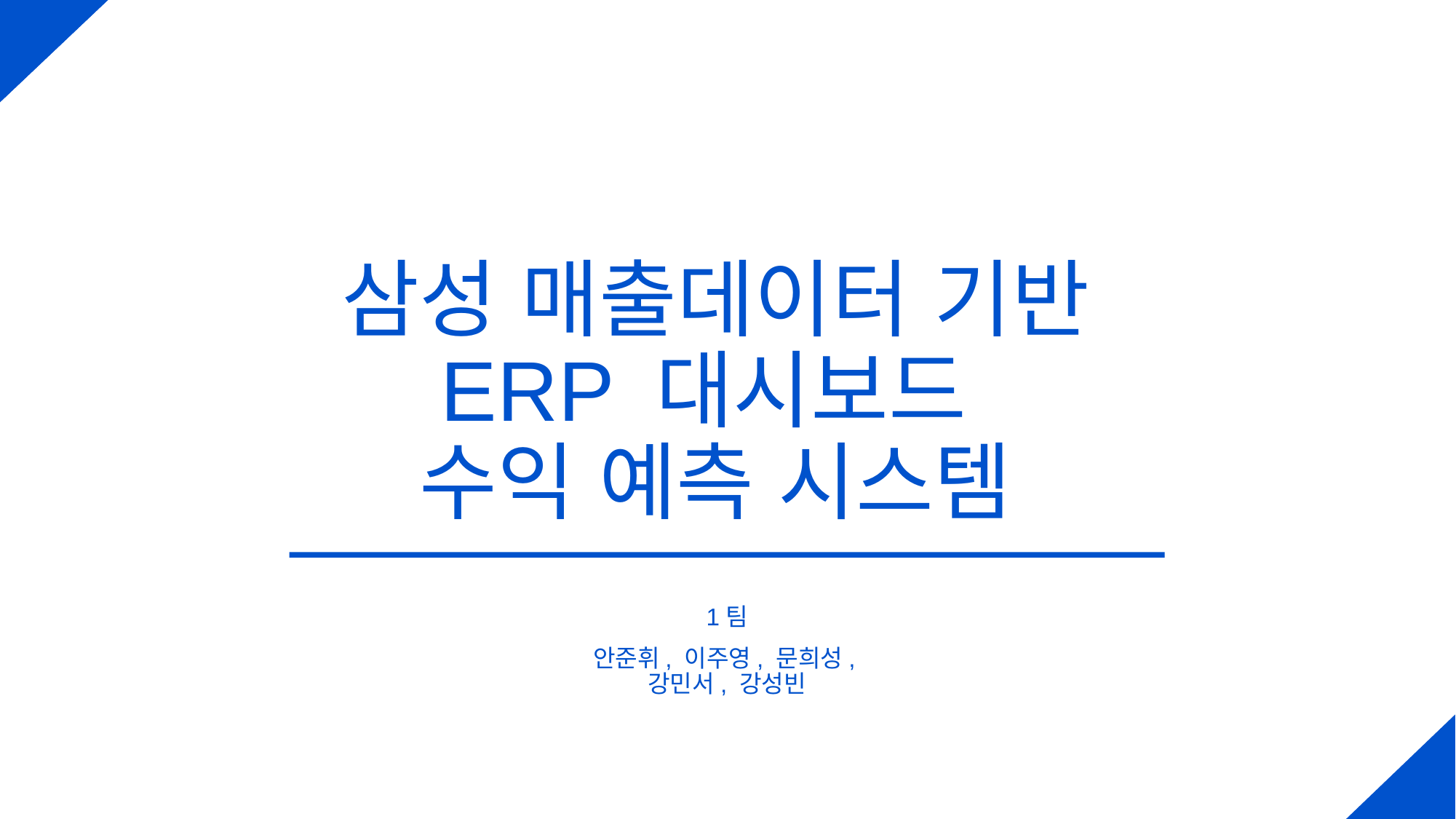

# 삼성 매출데이터 기반 ERP 대시보드 수익 예측 시스템

1팀
안준휘, 이주영, 문희성,강민서, 강성빈